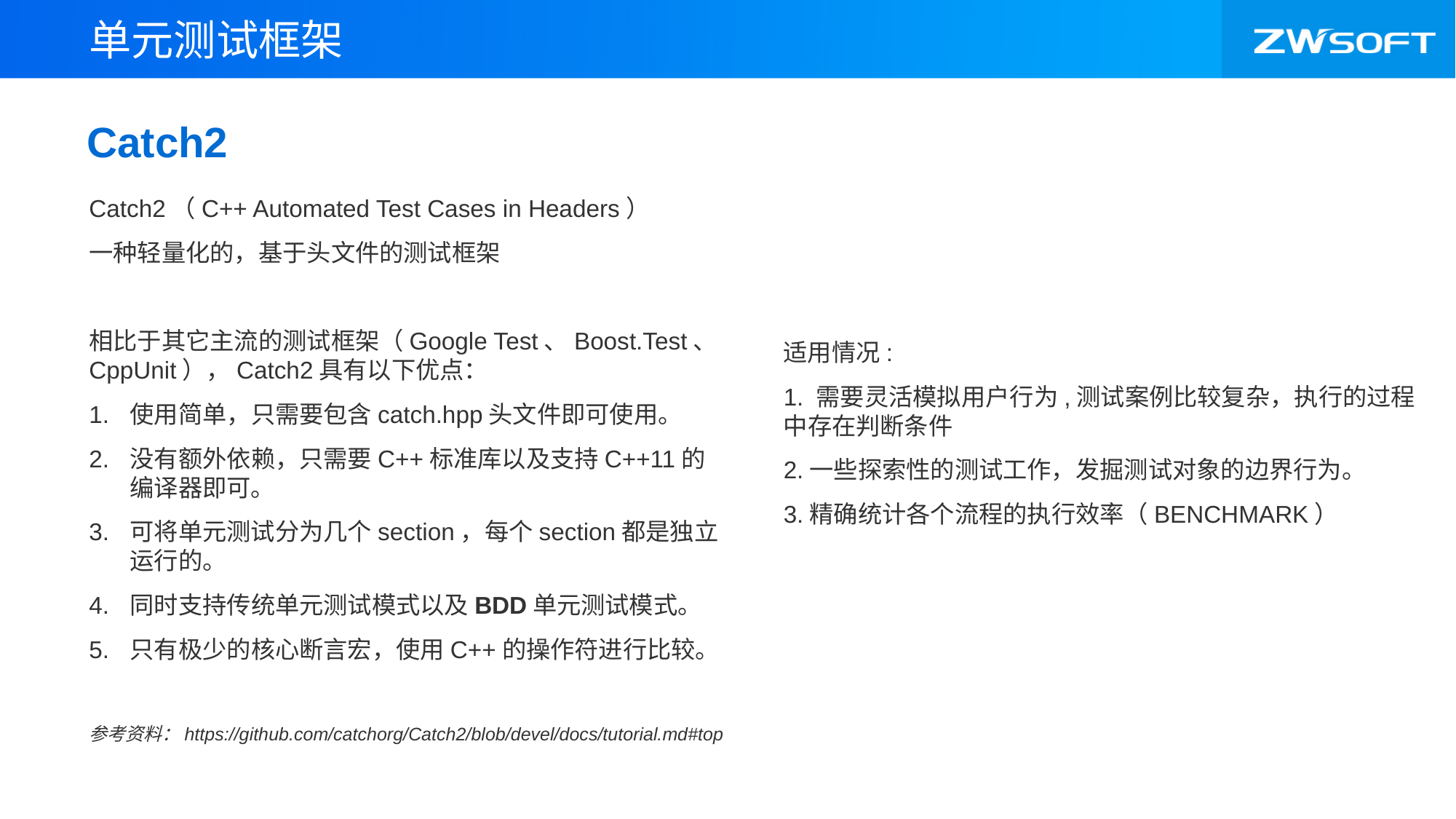

单元测试框架
# Catch2
Catch2（C++ Automated Test Cases in Headers）
一种轻量化的，基于头文件的测试框架

相比于其它主流的测试框架（Google Test、Boost.Test、CppUnit），Catch2具有以下优点：
使用简单，只需要包含catch.hpp头文件即可使用。
没有额外依赖，只需要C++标准库以及支持C++11的编译器即可。
可将单元测试分为几个section，每个section都是独立运行的。
同时支持传统单元测试模式以及BDD单元测试模式。
只有极少的核心断言宏，使用C++的操作符进行比较。

参考资料：https://github.com/catchorg/Catch2/blob/devel/docs/tutorial.md#top
适用情况:
1. 需要灵活模拟用户行为,测试案例比较复杂，执行的过程中存在判断条件
2.一些探索性的测试工作，发掘测试对象的边界行为。
3.精确统计各个流程的执行效率（BENCHMARK）